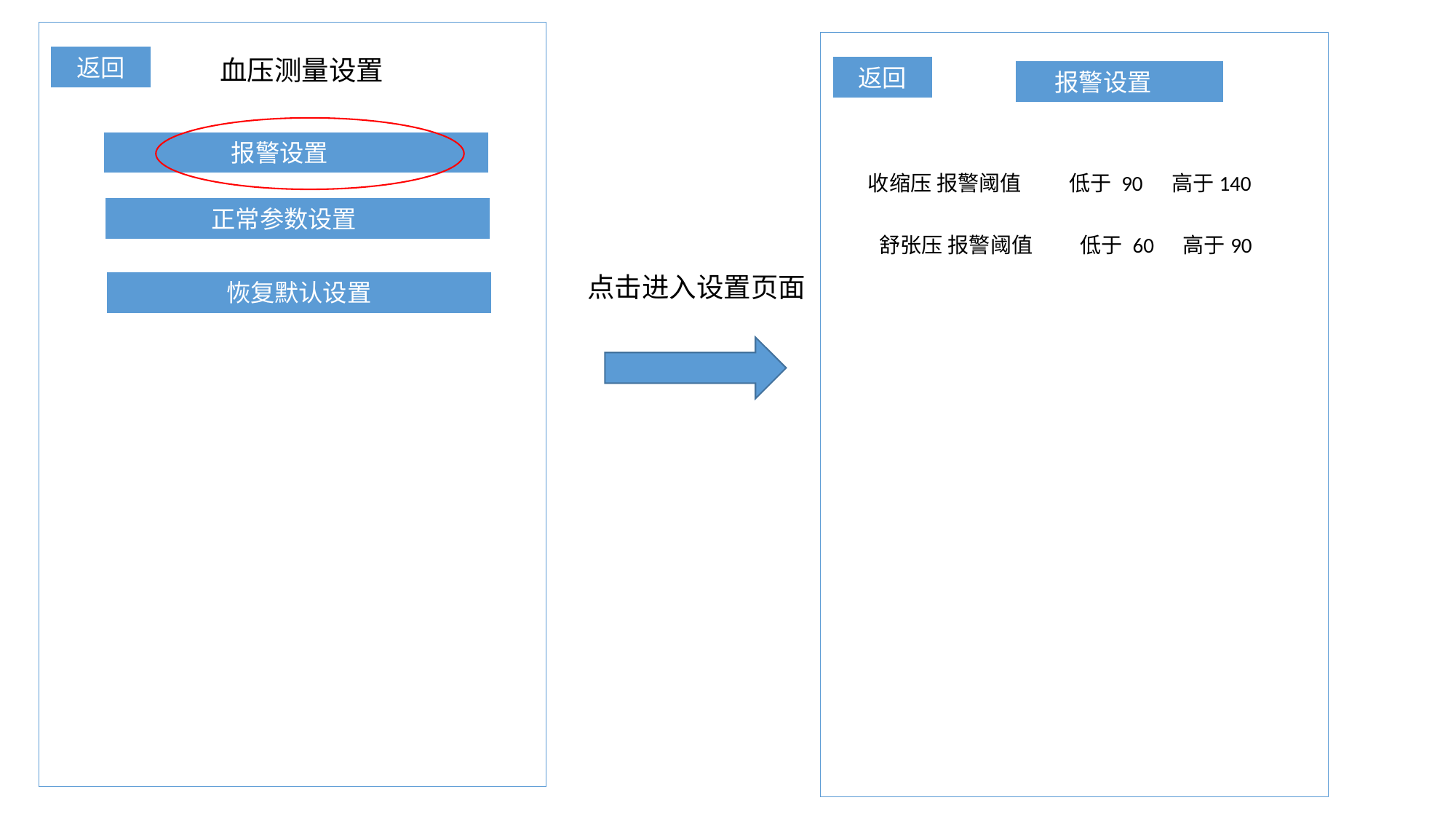

返回
血压测量设置
返回
报警设置

报警设置
收缩压 报警阈值          低于 90     高于140
正常参数设置
舒张压 报警阈值          低于 60     高于90
点击进入设置页面
恢复默认设置